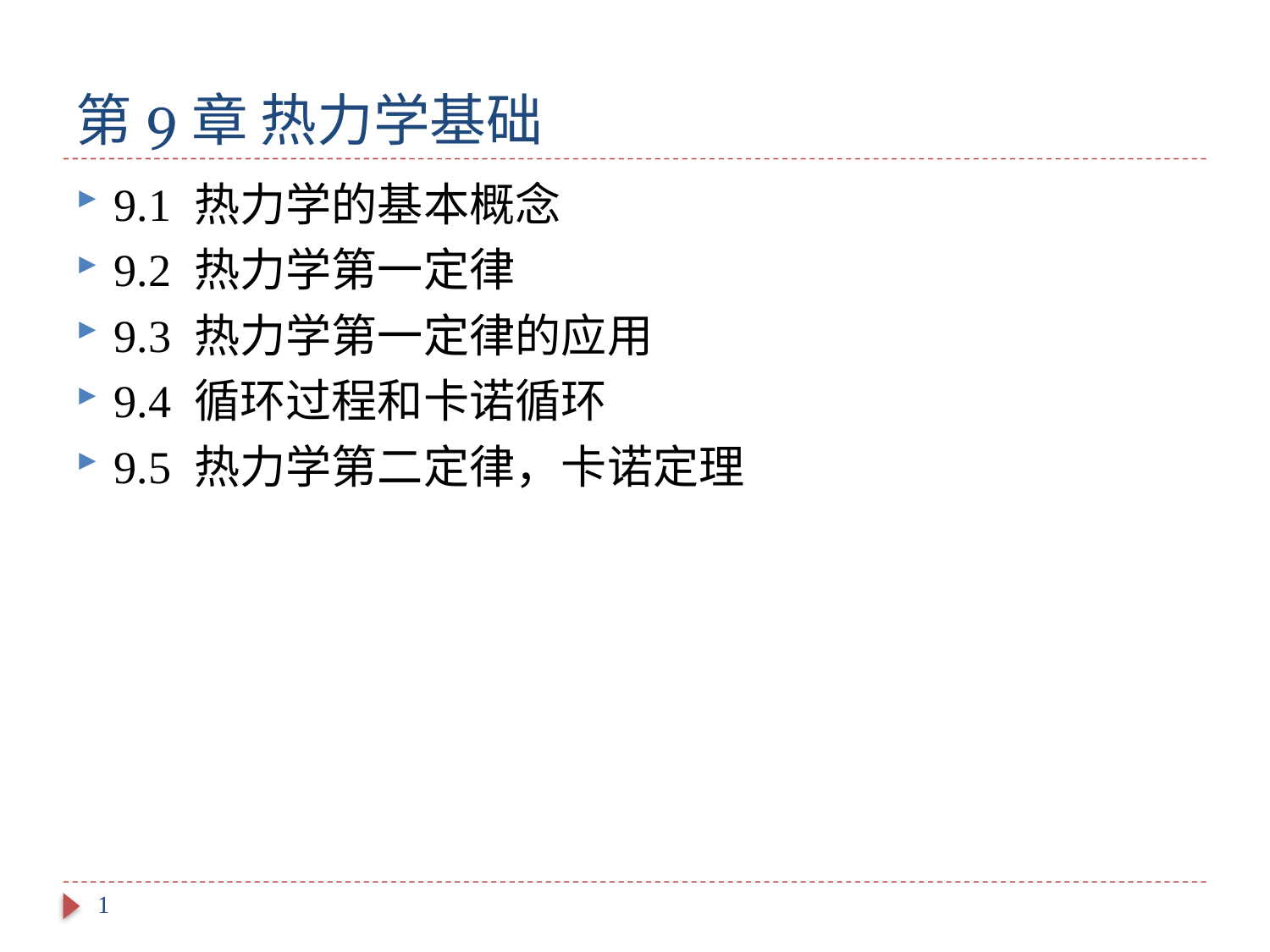

# 第9章 热力学基础
9.1 热力学的基本概念
9.2 热力学第一定律
9.3 热力学第一定律的应用
9.4 循环过程和卡诺循环
9.5 热力学第二定律，卡诺定理
1